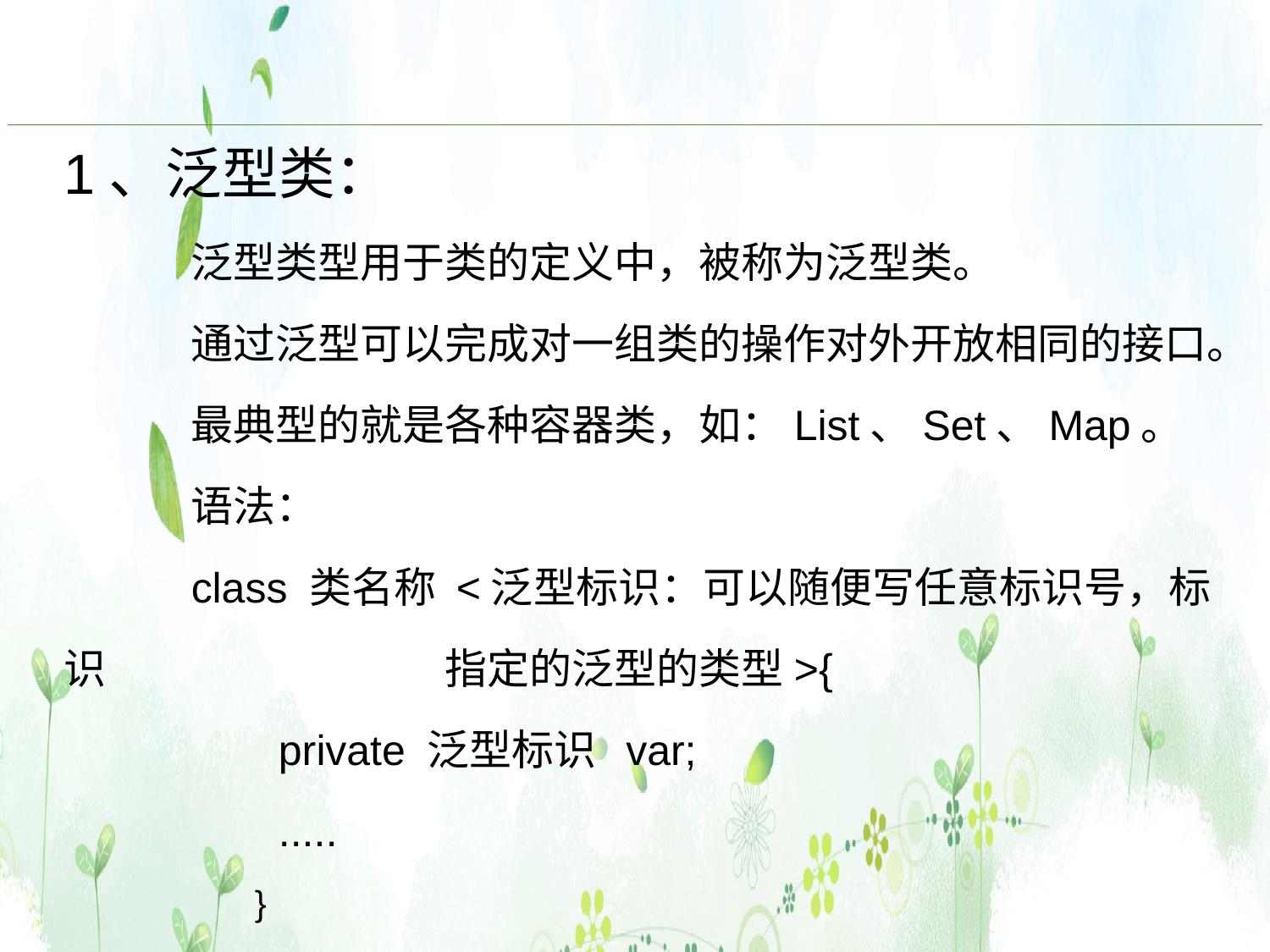

1、泛型类：
	泛型类型用于类的定义中，被称为泛型类。
	通过泛型可以完成对一组类的操作对外开放相同的接口。	最典型的就是各种容器类，如：List、Set、Map。
	语法：
	class 类名称 <泛型标识：可以随便写任意标识号，标识			指定的泛型的类型>{
  private 泛型标识  var;
  .....
}